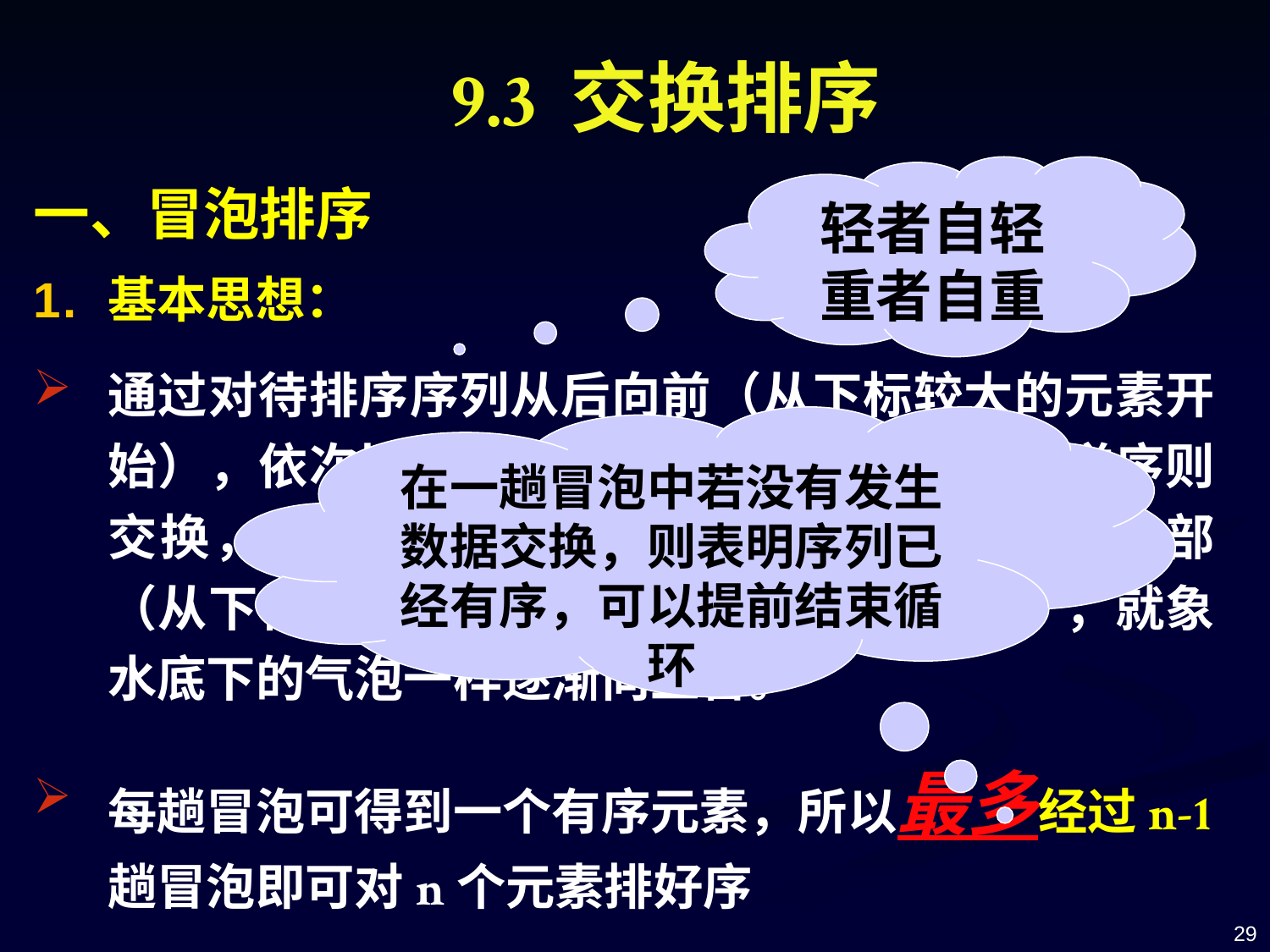

# 9.3 交换排序
轻者自轻
重者自重
一、冒泡排序
基本思想：
通过对待排序序列从后向前（从下标较大的元素开始），依次比较相邻元素的排序码，若发现逆序则交换，使排序码较小的元素逐渐从后部移向前部（从下标较大的单元移向下标较小的单元），就象水底下的气泡一样逐渐向上冒。
每趟冒泡可得到一个有序元素，所以最多经过n-1趟冒泡即可对n个元素排好序
在一趟冒泡中若没有发生数据交换，则表明序列已经有序，可以提前结束循环
29